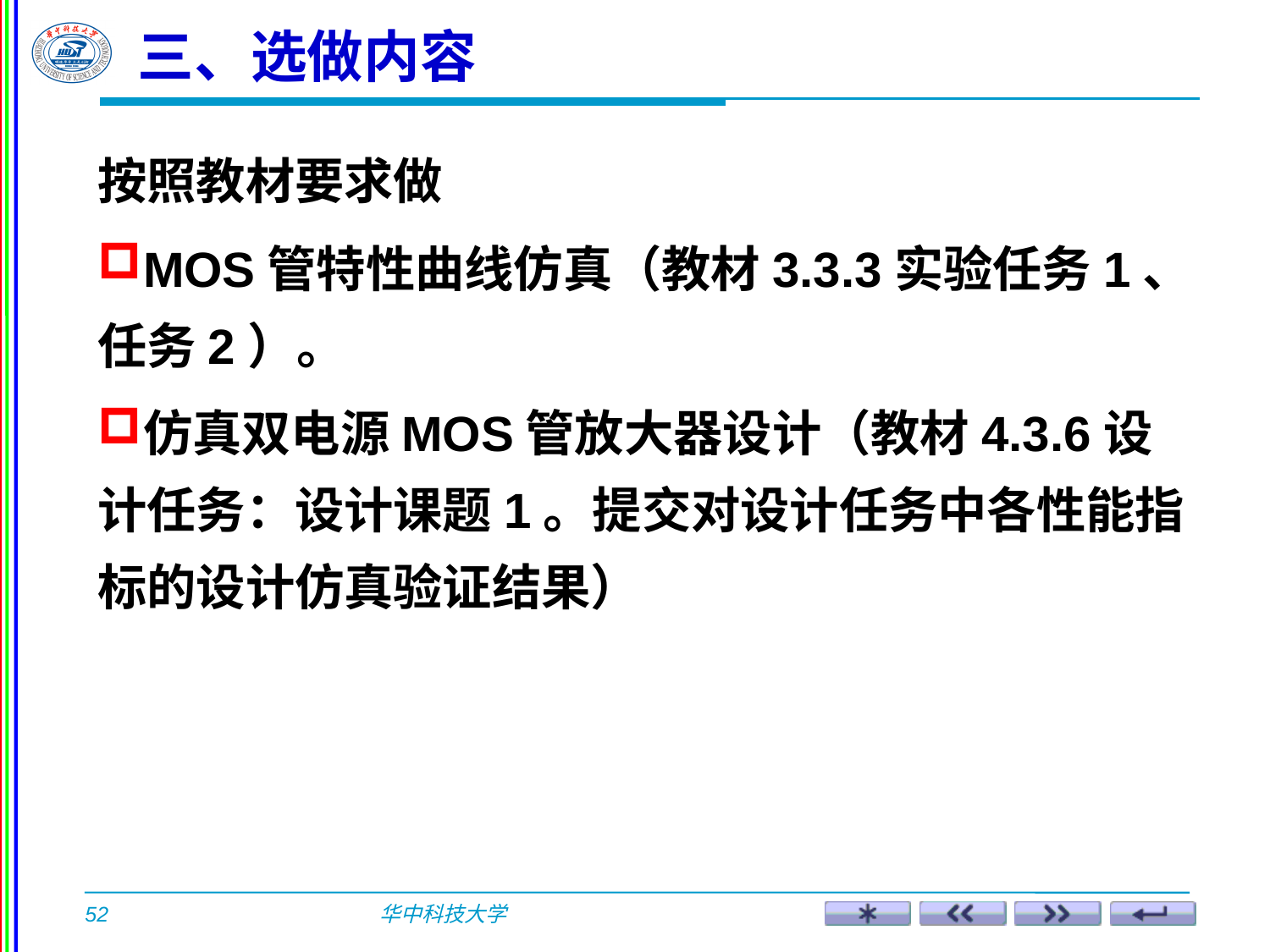

三、选做内容
按照教材要求做
MOS管特性曲线仿真（教材3.3.3实验任务1、任务2）。
仿真双电源MOS管放大器设计（教材4.3.6设计任务：设计课题1。提交对设计任务中各性能指标的设计仿真验证结果）